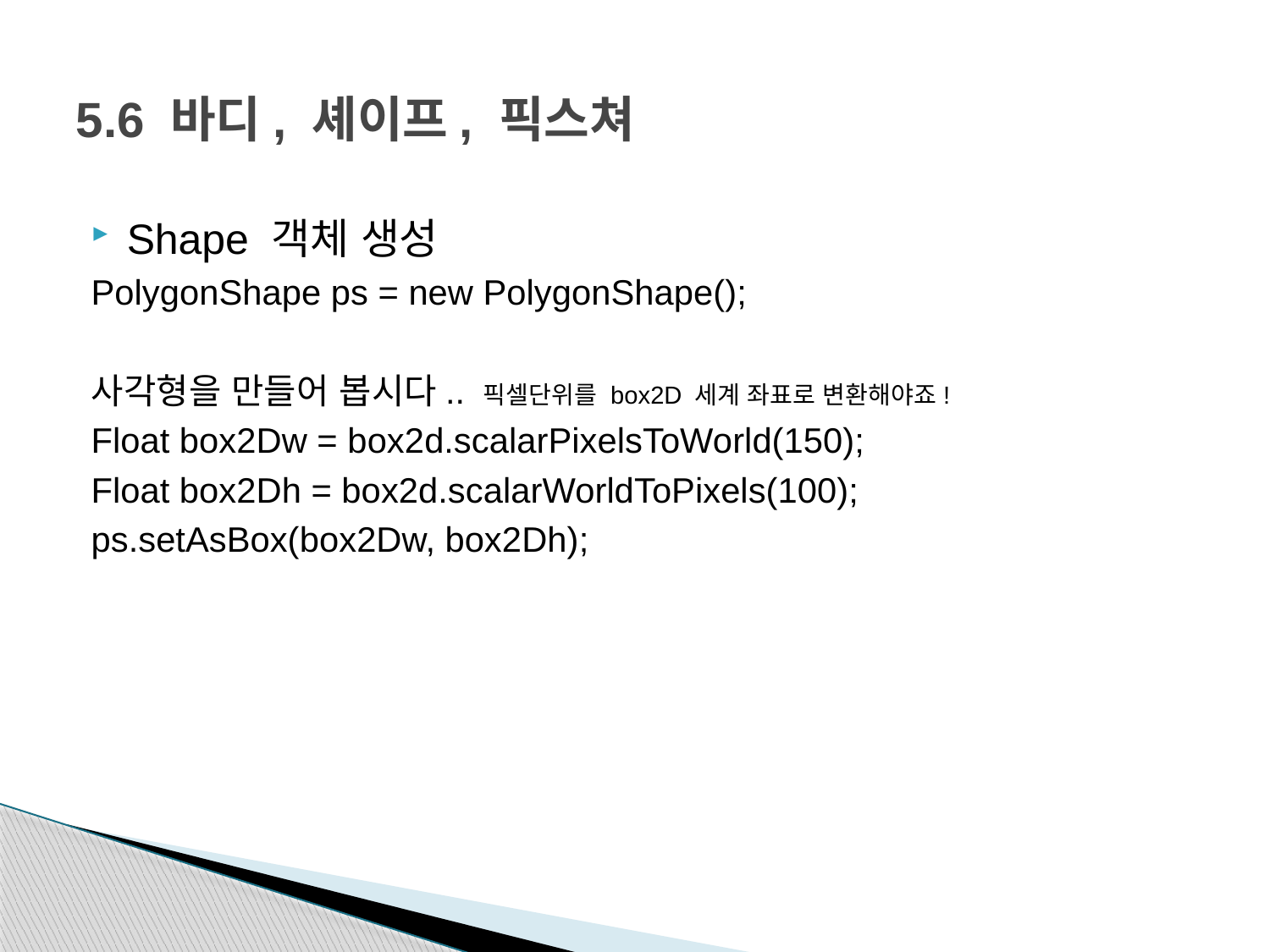

# 5.6 바디, 셰이프, 픽스쳐
Shape 객체 생성
PolygonShape ps = new PolygonShape();

사각형을 만들어 봅시다.. 픽셀단위를 box2D 세계 좌표로 변환해야죠!
Float box2Dw = box2d.scalarPixelsToWorld(150);
Float box2Dh = box2d.scalarWorldToPixels(100);
ps.setAsBox(box2Dw, box2Dh);